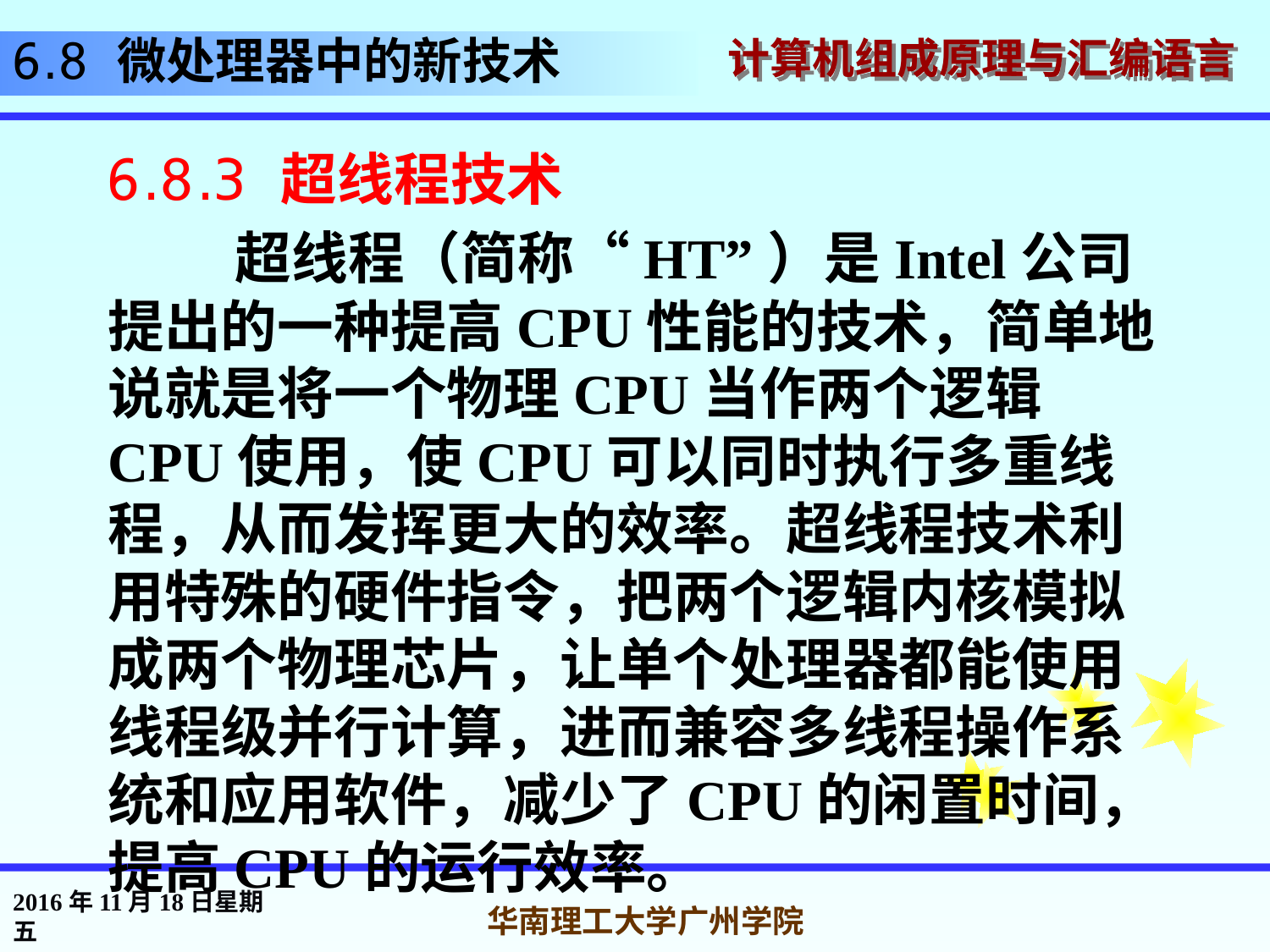

# 6.8 微处理器中的新技术
6.8.3 超线程技术
	超线程（简称“HT”）是Intel公司提出的一种提高CPU性能的技术，简单地说就是将一个物理CPU当作两个逻辑CPU使用，使CPU可以同时执行多重线程，从而发挥更大的效率。超线程技术利用特殊的硬件指令，把两个逻辑内核模拟成两个物理芯片，让单个处理器都能使用线程级并行计算，进而兼容多线程操作系统和应用软件，减少了CPU的闲置时间，提高CPU的运行效率。
2016年11月18日星期五
华南理工大学广州学院